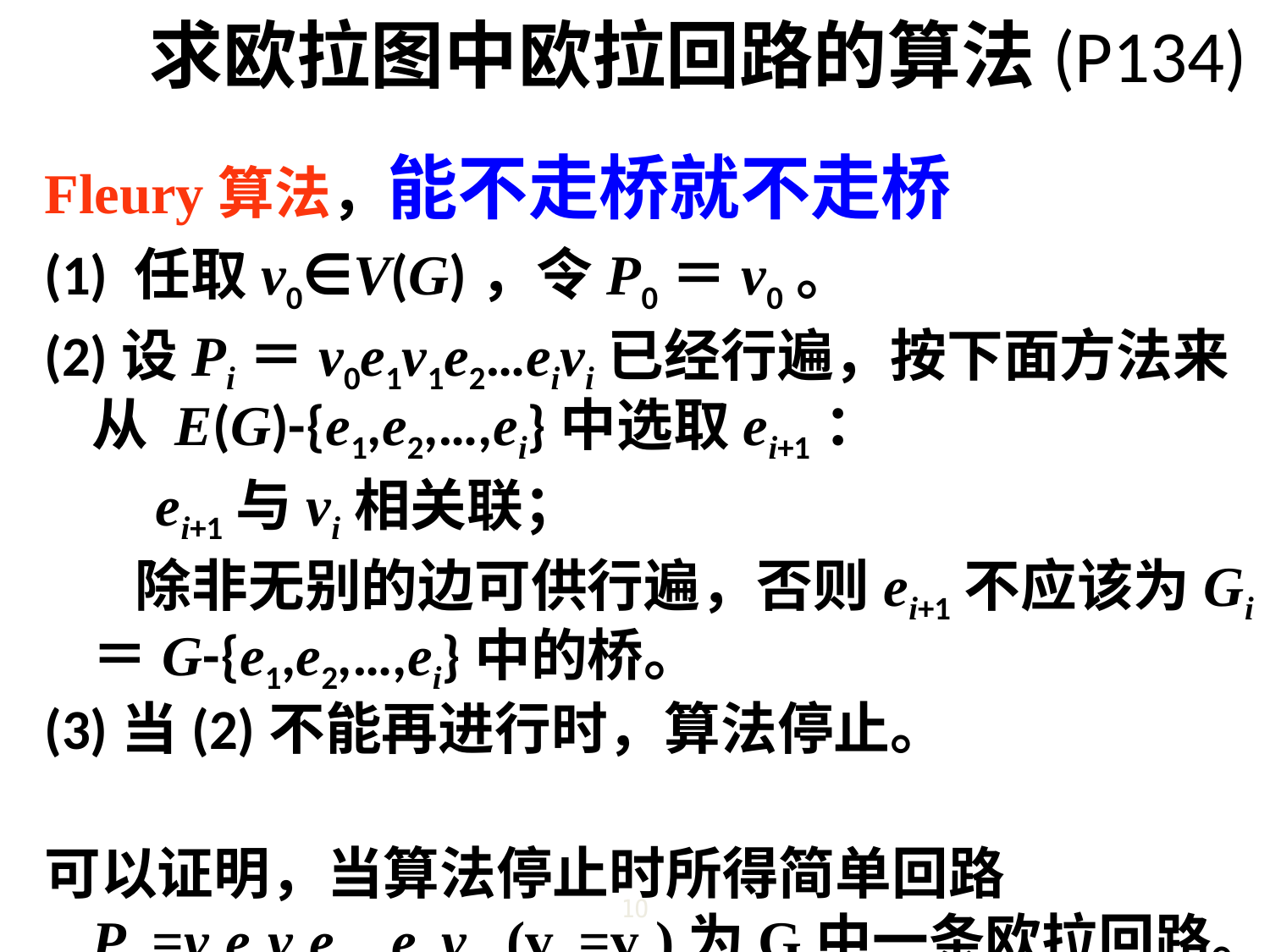

# 求欧拉图中欧拉回路的算法(P134)
Fleury算法，能不走桥就不走桥
(1) 任取v0∈V(G)，令P0＝v0。
(2)设Pi＝v0e1v1e2…eivi已经行遍，按下面方法来从 E(G)-{e1,e2,…,ei}中选取ei+1：
	     ei+1与vi相关联；
      除非无别的边可供行遍，否则ei+1不应该为Gi＝G-{e1,e2,…,ei}中的桥。
(3)当(2)不能再进行时，算法停止。

可以证明，当算法停止时所得简单回路Pm=v0e1v1e2…emvm (vm=v0)为G中一条欧拉回路。

10